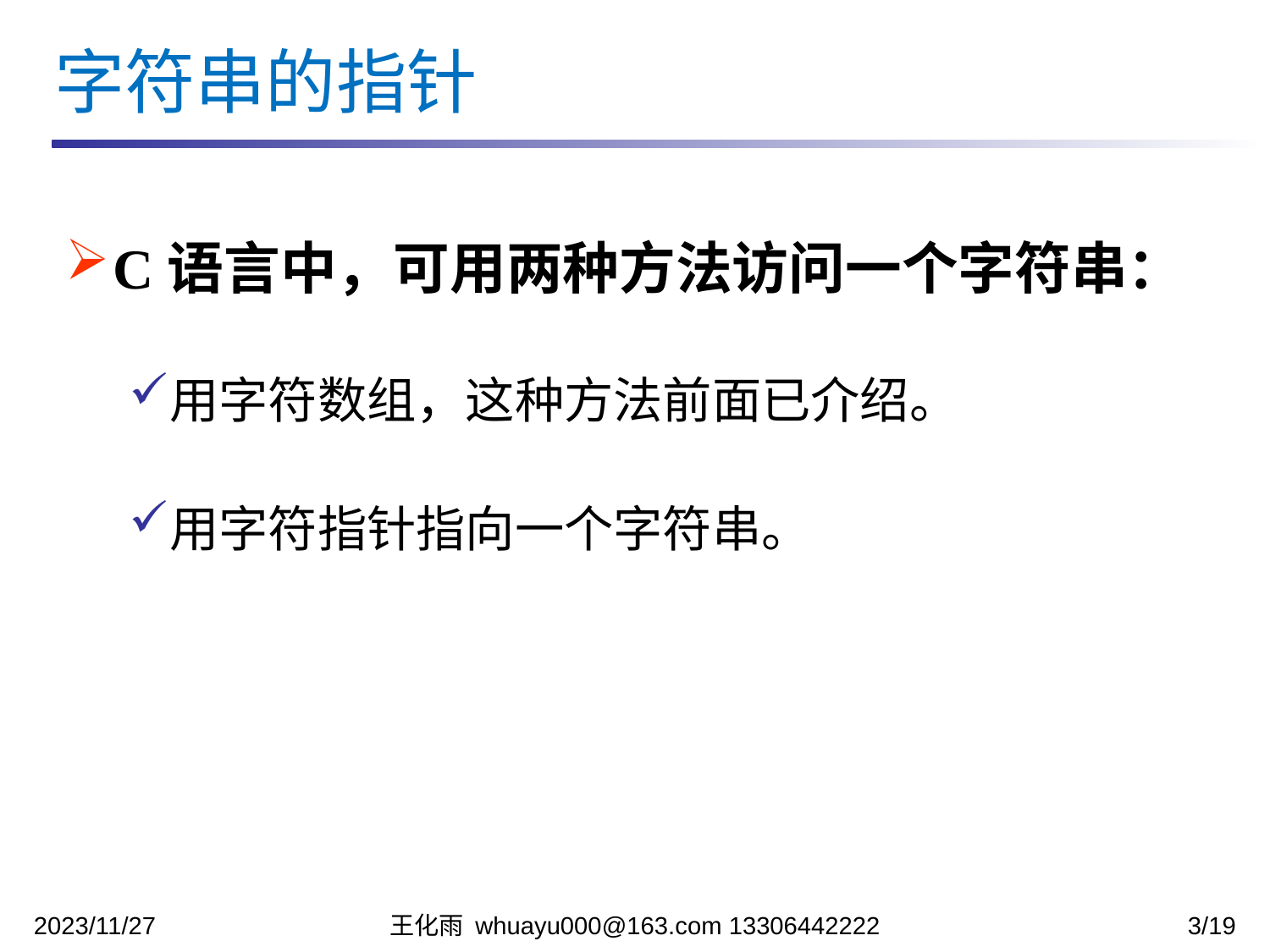

字符串的指针
C语言中，可用两种方法访问一个字符串：
用字符数组，这种方法前面已介绍。
用字符指针指向一个字符串。
2023/11/27
王化雨 whuayu000@163.com 13306442222
3/19